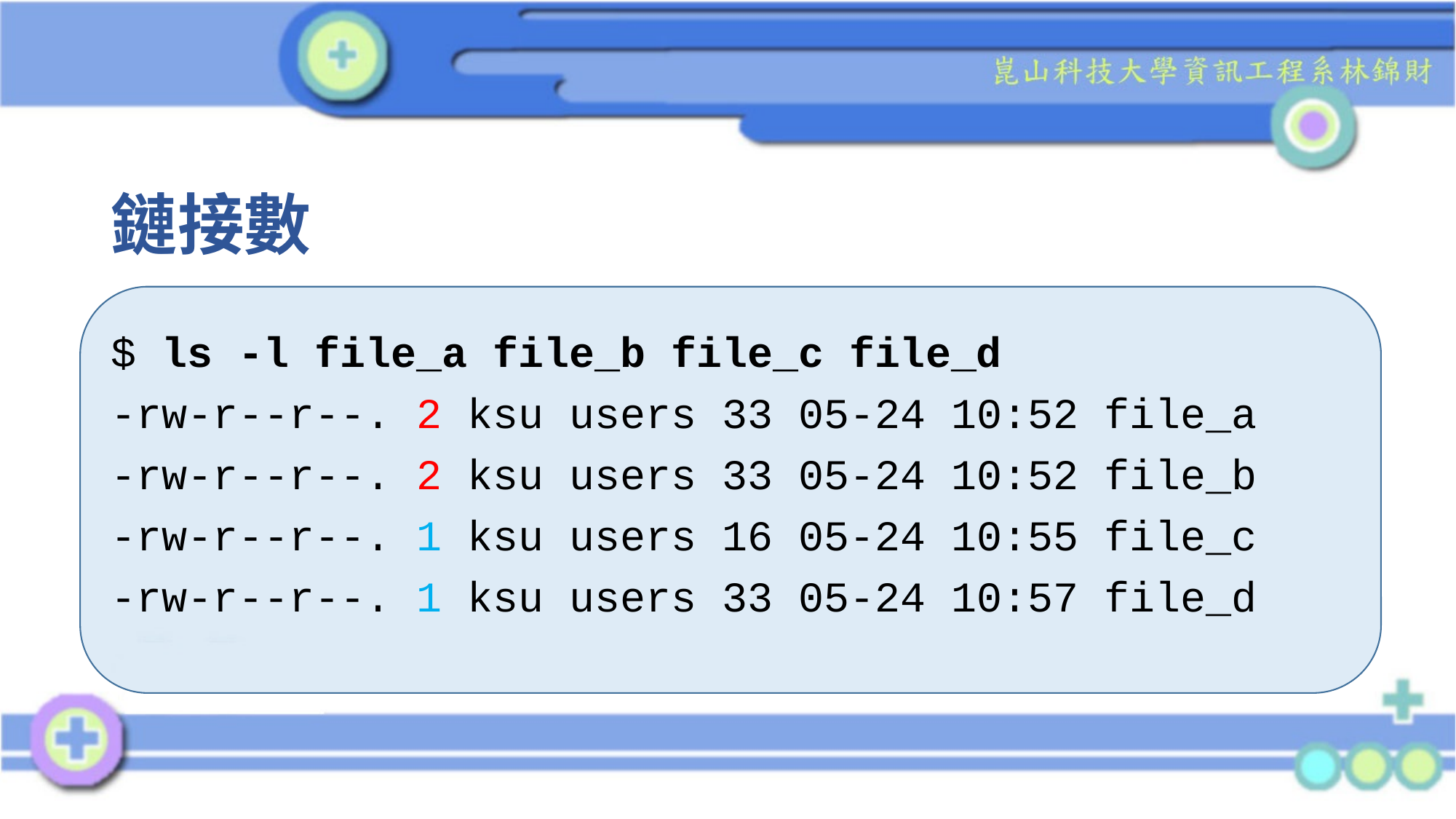

# 鏈接數

$ ls -l file_a file_b file_c file_d
-rw-r--r--. 2 ksu users 33 05-24 10:52 file_a
-rw-r--r--. 2 ksu users 33 05-24 10:52 file_b
-rw-r--r--. 1 ksu users 16 05-24 10:55 file_c
-rw-r--r--. 1 ksu users 33 05-24 10:57 file_d